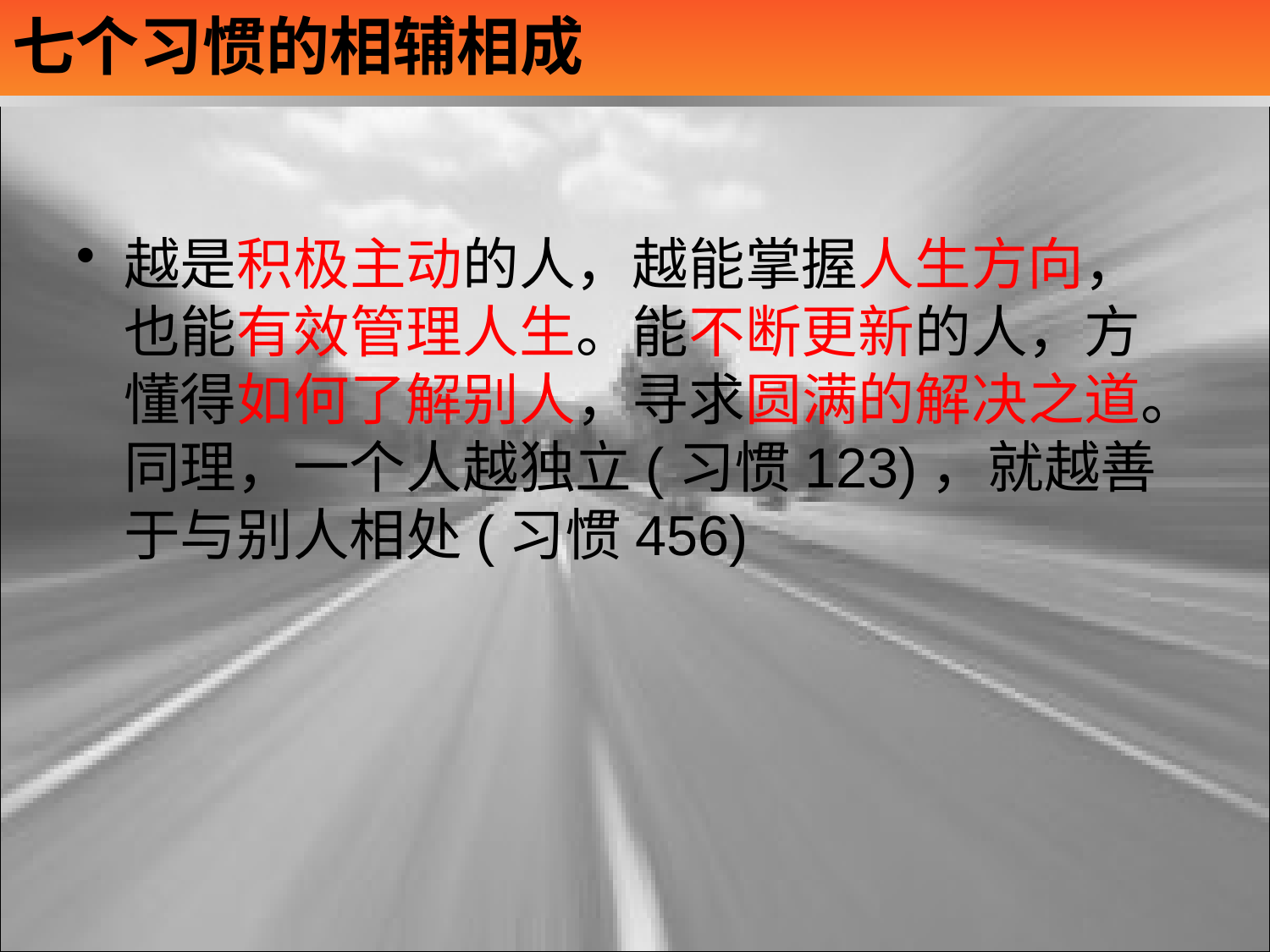

# 七个习惯的相辅相成
越是积极主动的人，越能掌握人生方向，也能有效管理人生。能不断更新的人，方懂得如何了解别人，寻求圆满的解决之道。同理，一个人越独立(习惯123)，就越善于与别人相处(习惯456)